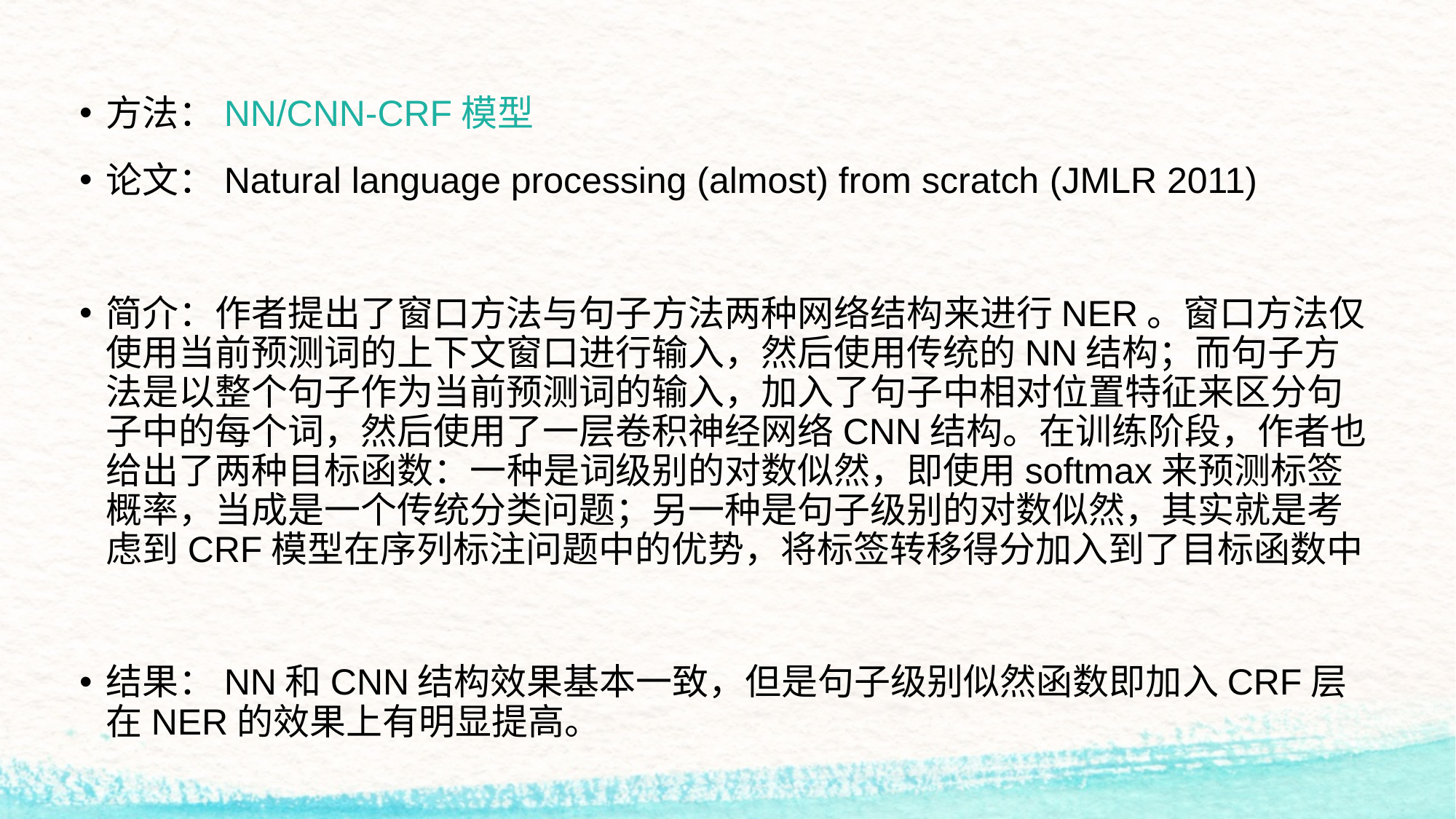

方法：NN/CNN-CRF模型
论文：Natural language processing (almost) from scratch (JMLR 2011)

简介：作者提出了窗口方法与句子方法两种网络结构来进行NER。窗口方法仅使用当前预测词的上下文窗口进行输入，然后使用传统的NN结构；而句子方法是以整个句子作为当前预测词的输入，加入了句子中相对位置特征来区分句子中的每个词，然后使用了一层卷积神经网络CNN结构。在训练阶段，作者也给出了两种目标函数：一种是词级别的对数似然，即使用softmax来预测标签概率，当成是一个传统分类问题；另一种是句子级别的对数似然，其实就是考虑到CRF模型在序列标注问题中的优势，将标签转移得分加入到了目标函数中

结果：NN和CNN结构效果基本一致，但是句子级别似然函数即加入CRF层在NER的效果上有明显提高。